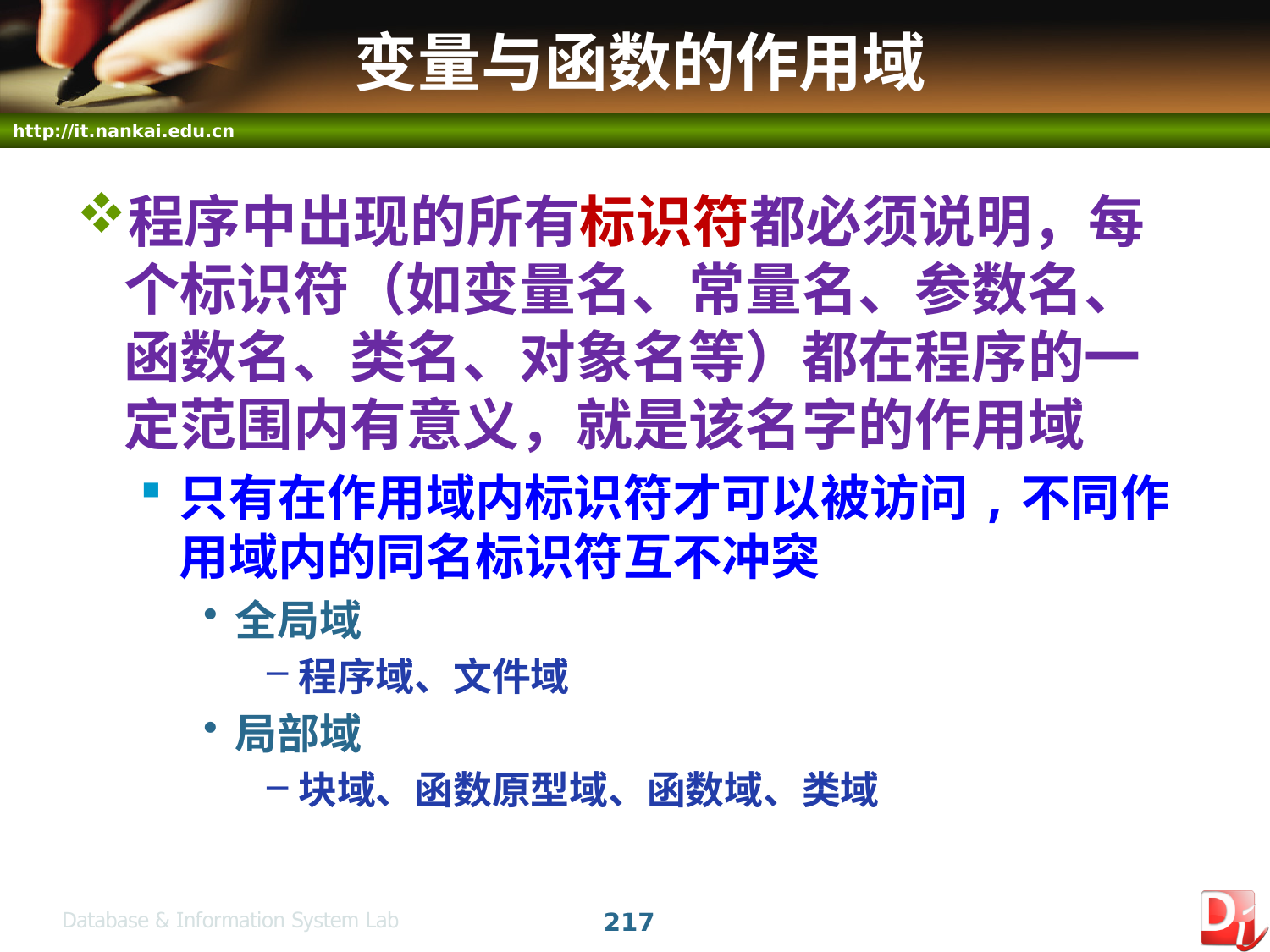

# 变量与函数的作用域
程序中出现的所有标识符都必须说明，每个标识符（如变量名、常量名、参数名、函数名、类名、对象名等）都在程序的一定范围内有意义，就是该名字的作用域
只有在作用域内标识符才可以被访问,不同作用域内的同名标识符互不冲突
全局域
程序域、文件域
局部域
块域、函数原型域、函数域、类域
217
Database & Information System Lab